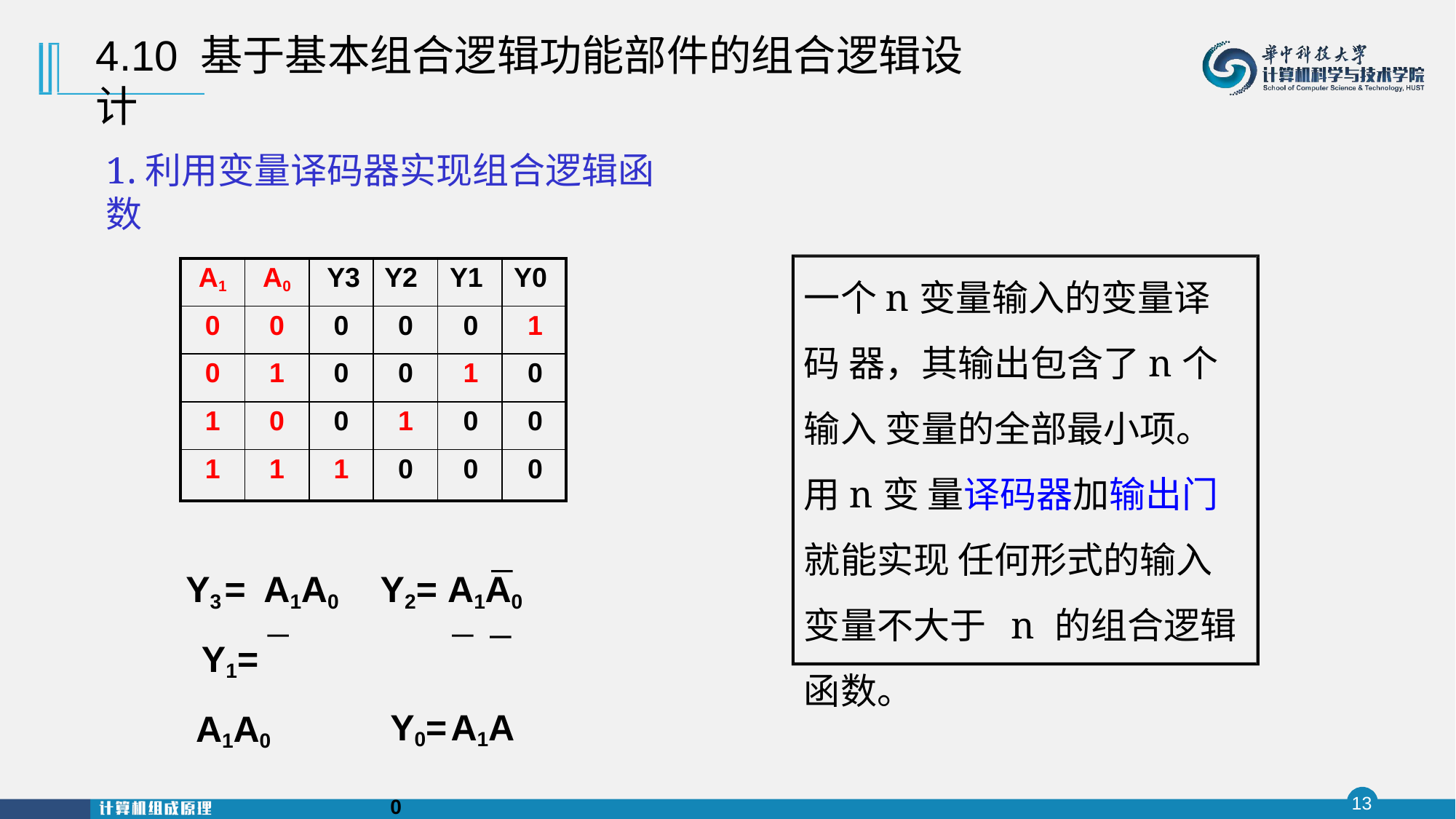

# 4.10 基于基本组合逻辑功能部件的组合逻辑设计
1.利用变量译码器实现组合逻辑函数
一个n变量输入的变量译码 器，其输出包含了n个输入 变量的全部最小项。用n变 量译码器加输出门就能实现 任何形式的输入变量不大于  n 的组合逻辑函数。

| A1 | A0 | Y3 | Y2 | Y1 | Y0 |
| --- | --- | --- | --- | --- | --- |
| 0 | 0 | 0 | 0 | 0 | 1 |
| 0 | 1 | 0 | 0 | 1 | 0 |
| 1 | 0 | 0 | 1 | 0 | 0 |
| 1 | 1 | 1 | 0 | 0 | 0 |
Y3 = A1A0  Y1= A1A0
Y2= A1A0  Y0=A1A0

13